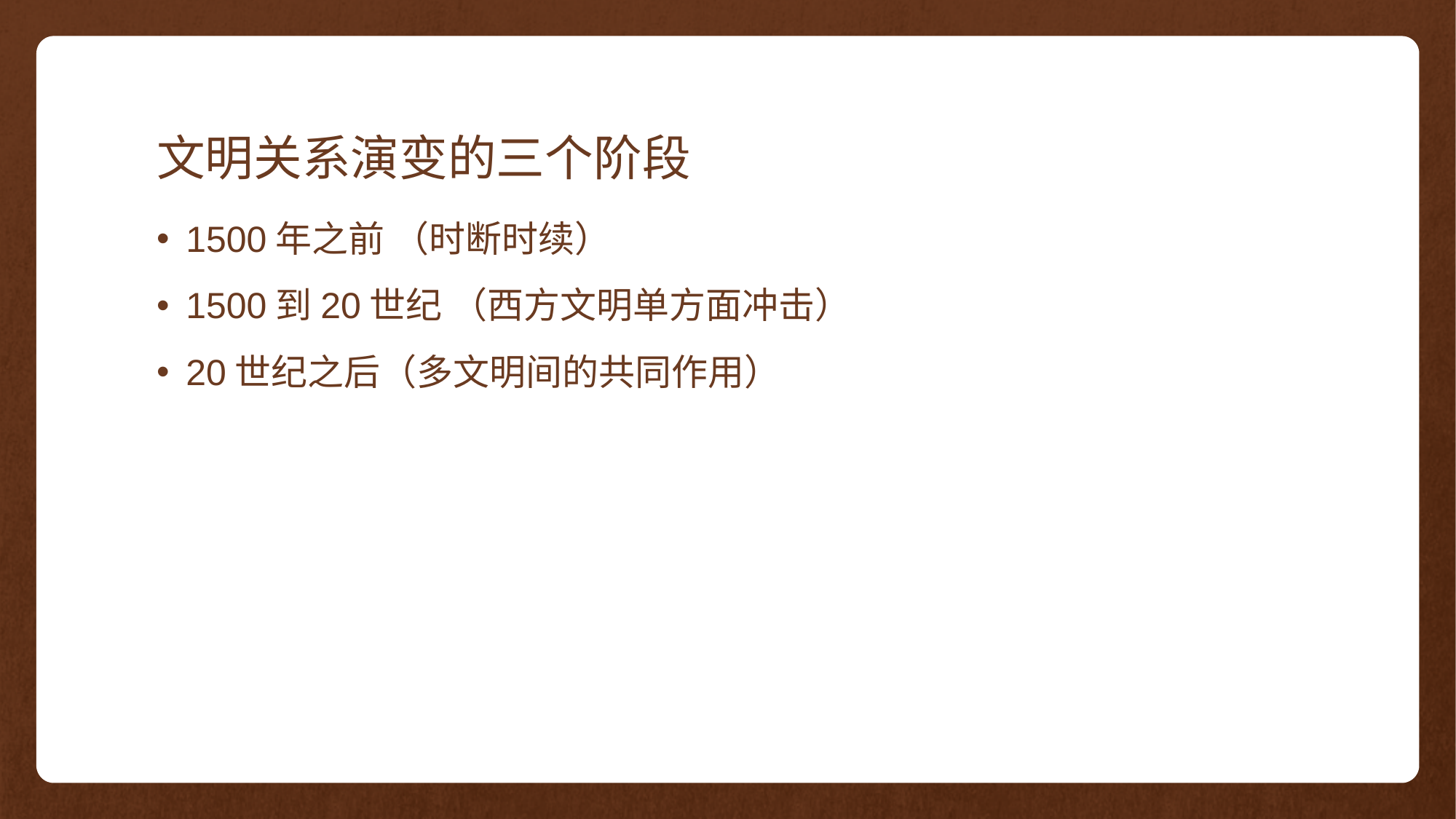

# 文明关系演变的三个阶段
1500年之前 （时断时续）
1500到20世纪 （西方文明单方面冲击）
20世纪之后（多文明间的共同作用）